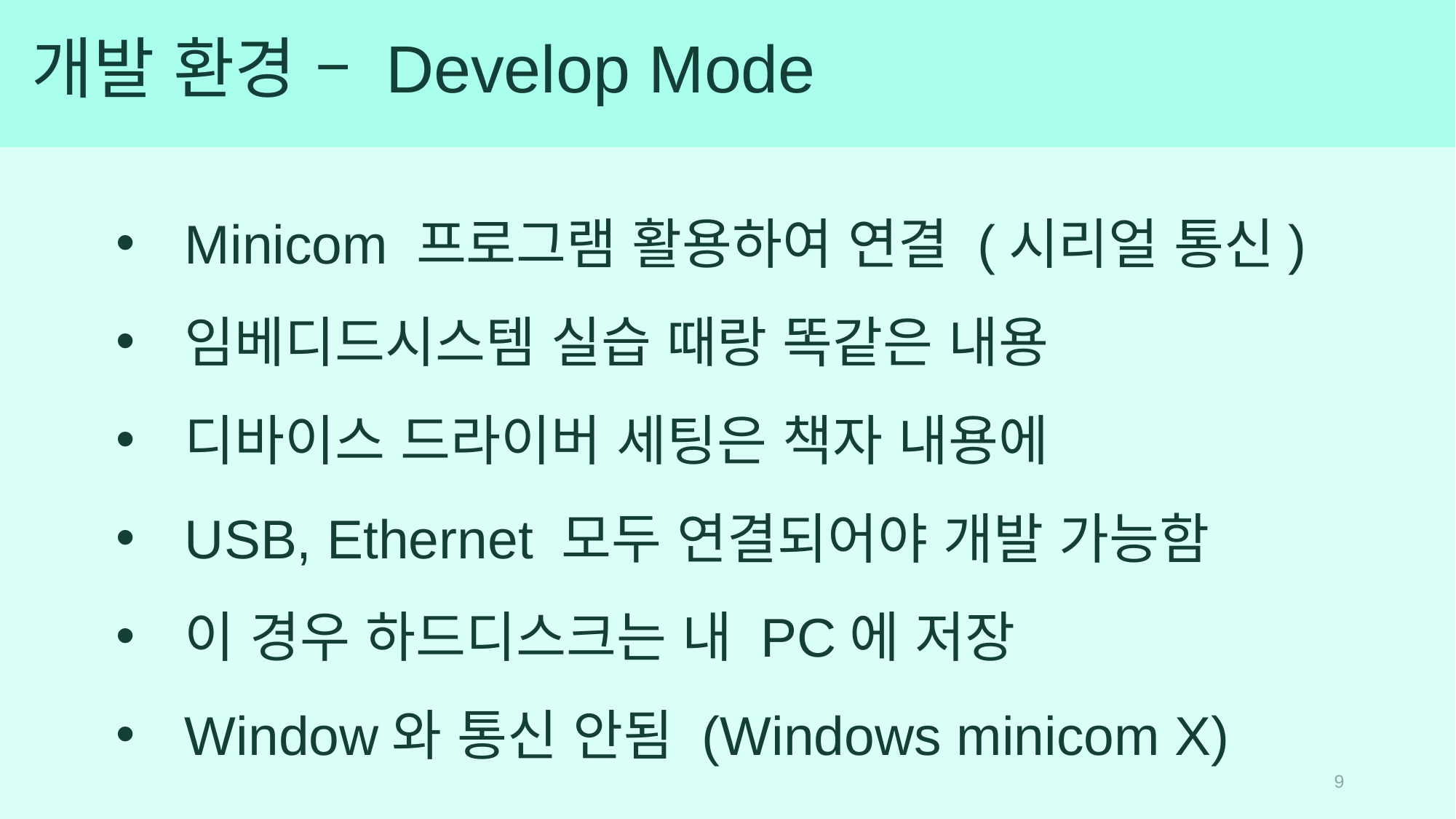

# 개발 환경 – Develop Mode
Minicom 프로그램 활용하여 연결 (시리얼 통신)
임베디드시스템 실습 때랑 똑같은 내용
디바이스 드라이버 세팅은 책자 내용에
USB, Ethernet 모두 연결되어야 개발 가능함
이 경우 하드디스크는 내 PC에 저장
Window와 통신 안됨 (Windows minicom X)
9